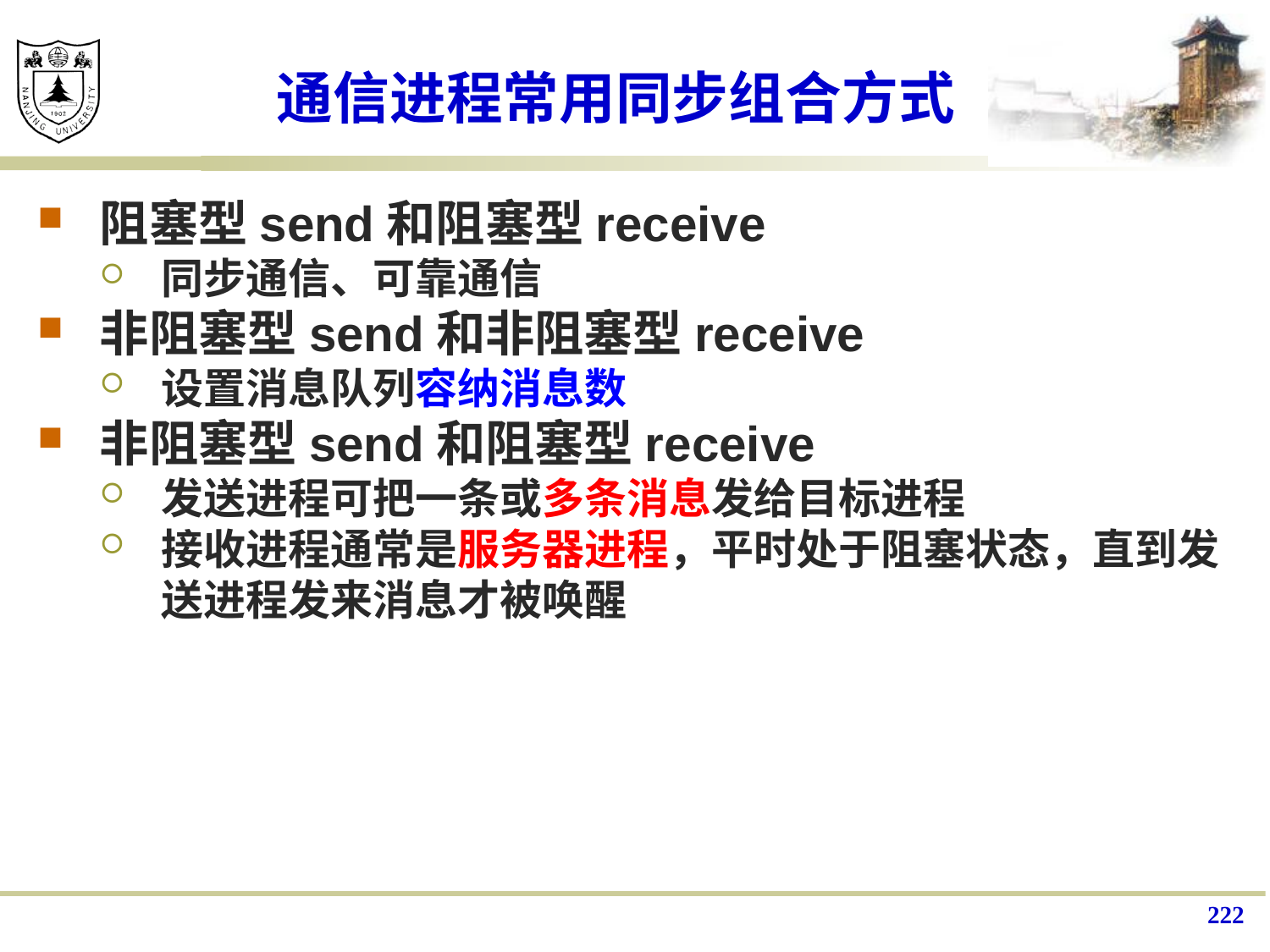

# 通信进程常用同步组合方式
阻塞型send和阻塞型receive
同步通信、可靠通信
非阻塞型send和非阻塞型receive
设置消息队列容纳消息数
非阻塞型send和阻塞型receive
发送进程可把一条或多条消息发给目标进程
接收进程通常是服务器进程，平时处于阻塞状态，直到发送进程发来消息才被唤醒

222